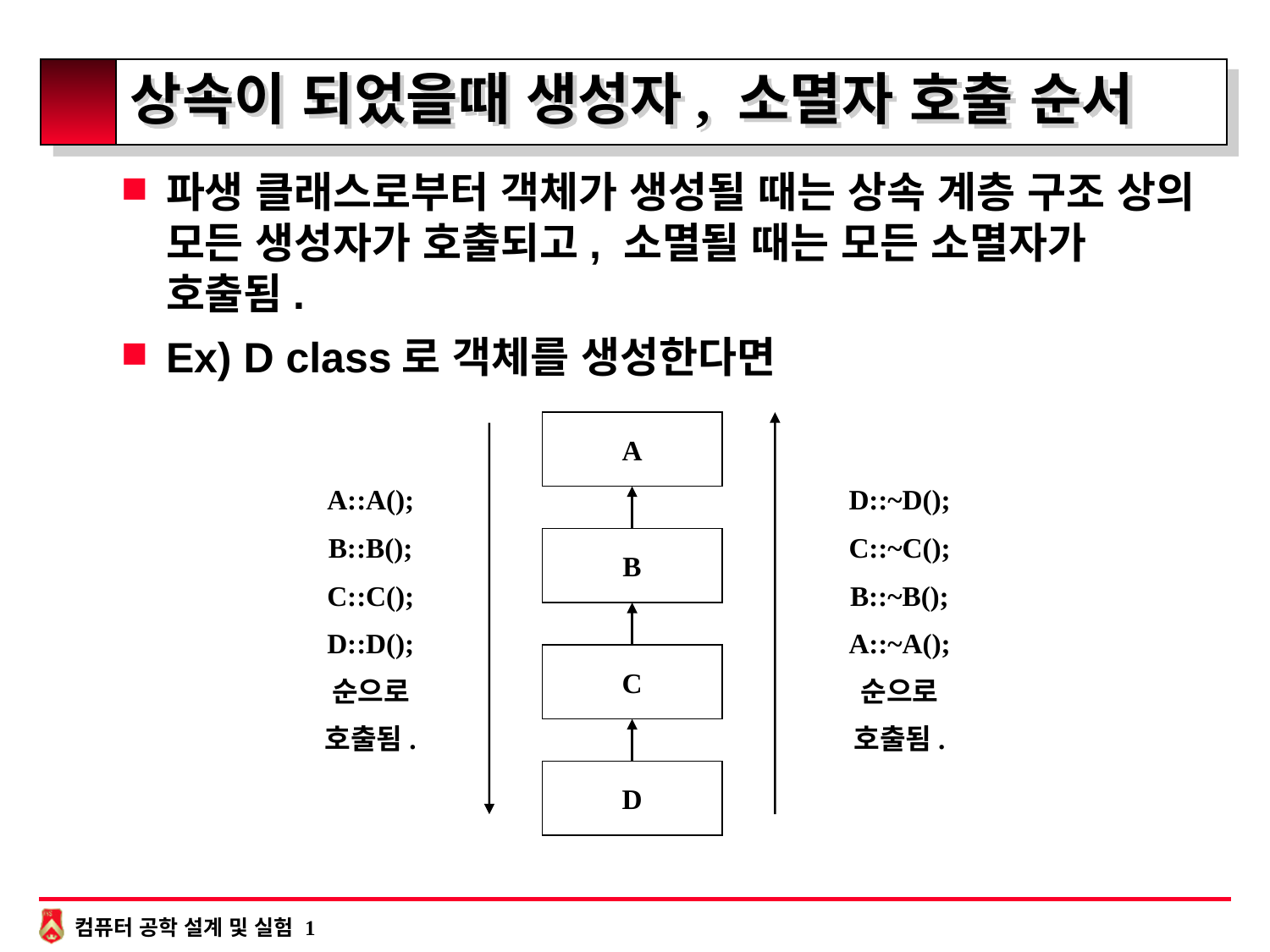

# 상속이 되었을때 생성자, 소멸자 호출 순서
파생 클래스로부터 객체가 생성될 때는 상속 계층 구조 상의 모든 생성자가 호출되고, 소멸될 때는 모든 소멸자가 호출됨.
Ex) D class로 객체를 생성한다면
A

A::A();
B::B();
C::C();
D::D();
순으로
호출됨.
D::~D();
C::~C();
B::~B();
A::~A();
순으로
호출됨.
B
C
D